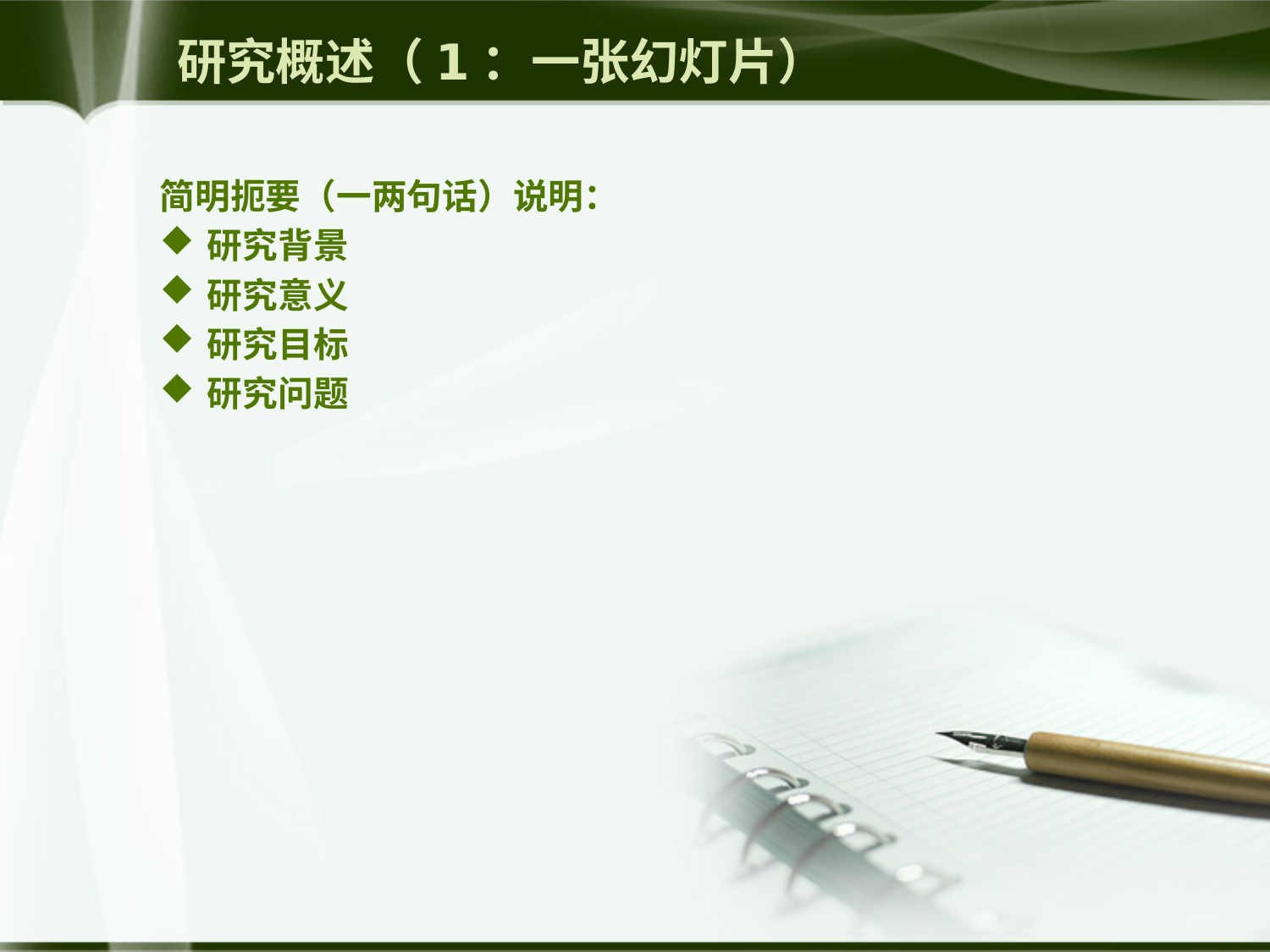

# 研究概述（1：一张幻灯片）
简明扼要（一两句话）说明：
研究背景
研究意义
研究目标
研究问题